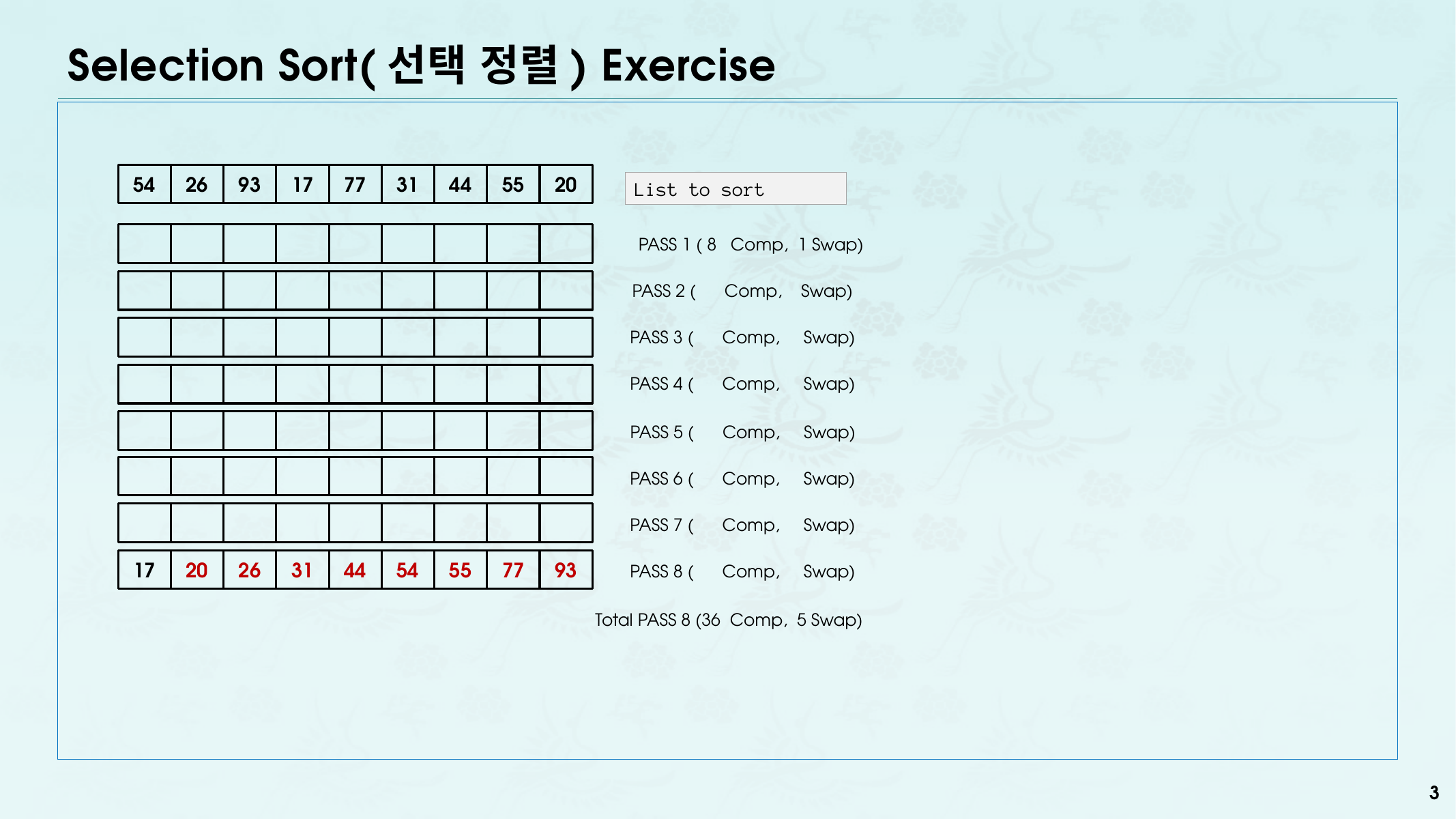

# Selection Sort(선택 정렬) Exercise

54
26
93
17
77
31
44
55
20
List to sort

PASS 1 ( 8   Comp,  1 Swap)

PASS 2 (      Comp,    Swap)

PASS 3 (      Comp,     Swap)

PASS 4 (      Comp,     Swap)

PASS 5 (      Comp,     Swap)

PASS 6 (      Comp,     Swap)

PASS 7 (      Comp,     Swap)
17
20
26
31
44
54
55
77
93
PASS 8 (      Comp,     Swap)
Total PASS 8 (36  Comp,  5 Swap)
3